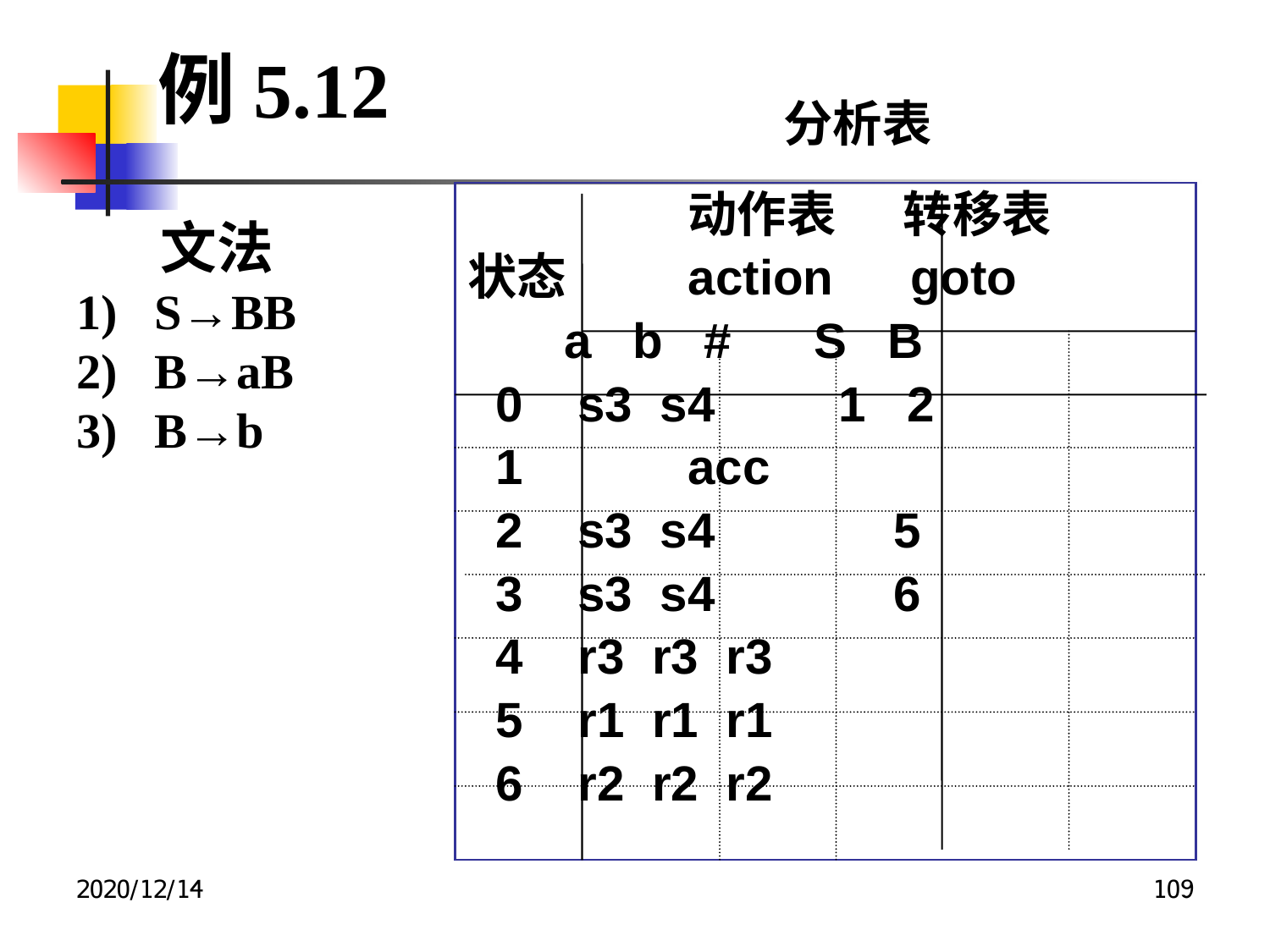

例5.12
分析表
		   动作表      转移表
状态	   action   	 goto
       a   b   #      S   B
  0    s3  s4         1   2
  1            acc
  2    s3  s4             5
  3    s3  s4             6
  4    r3  r3  r3
  5    r1  r1  r1
  6    r2  r2  r2

文法
1)   S→BB
2)   B→aB
3)   B→b
2020/12/14
109